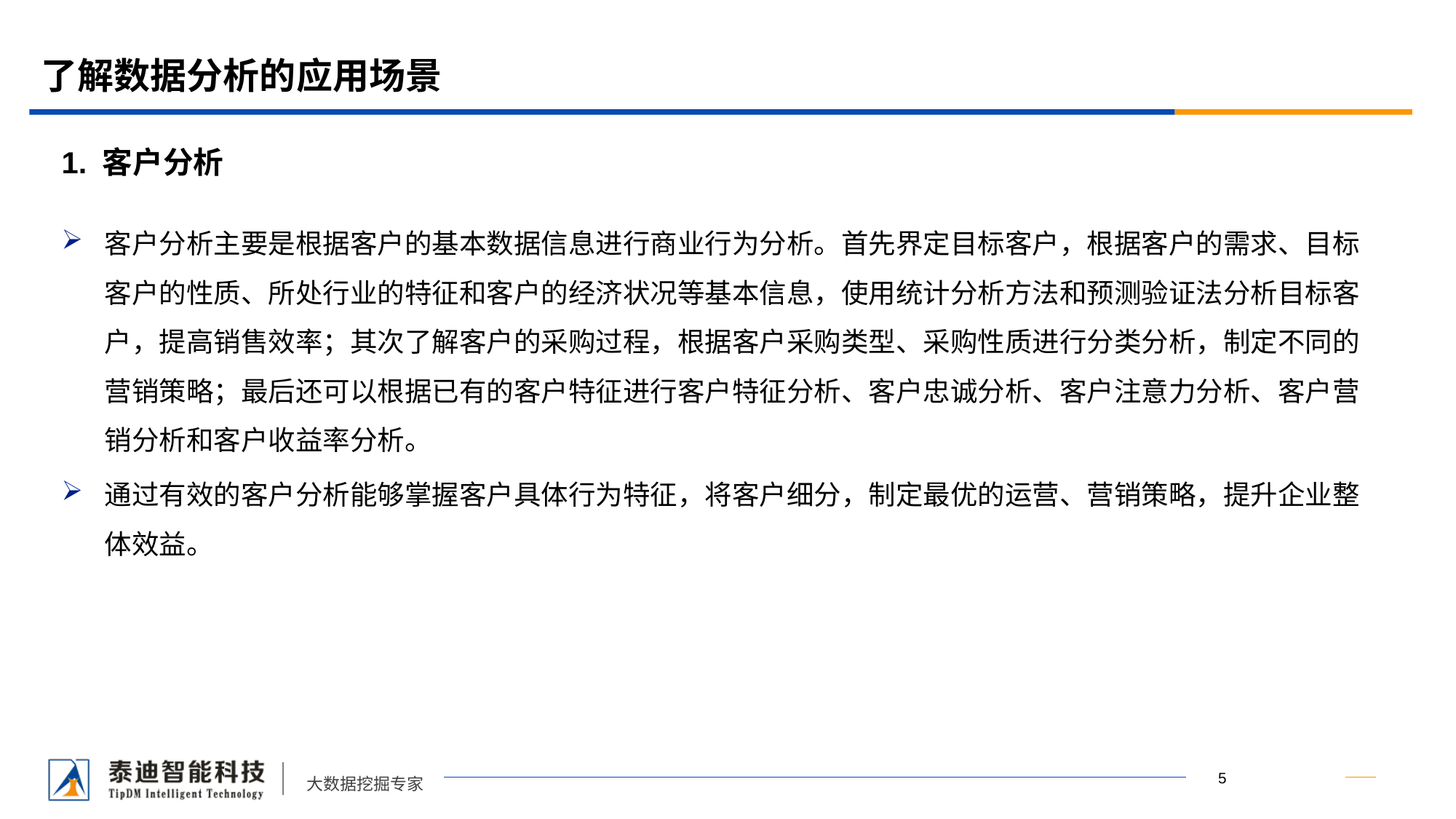

# 了解数据分析的应用场景
1. 客户分析
客户分析主要是根据客户的基本数据信息进行商业行为分析。首先界定目标客户，根据客户的需求、目标客户的性质、所处行业的特征和客户的经济状况等基本信息，使用统计分析方法和预测验证法分析目标客户，提高销售效率；其次了解客户的采购过程，根据客户采购类型、采购性质进行分类分析，制定不同的营销策略；最后还可以根据已有的客户特征进行客户特征分析、客户忠诚分析、客户注意力分析、客户营销分析和客户收益率分析。
通过有效的客户分析能够掌握客户具体行为特征，将客户细分，制定最优的运营、营销策略，提升企业整体效益。